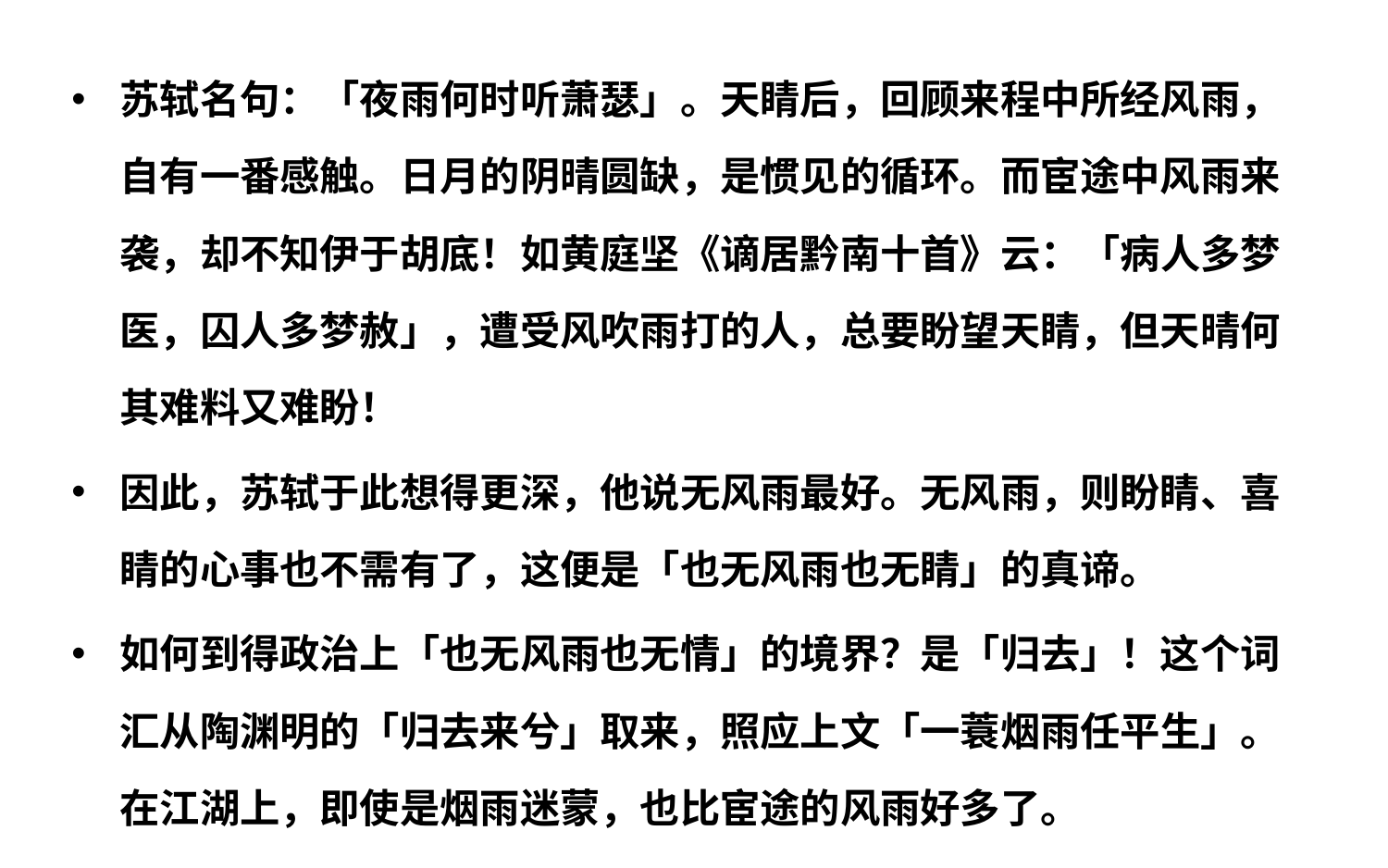

苏轼名句：「夜雨何时听萧瑟」。天睛后，回顾来程中所经风雨，自有一番感触。日月的阴晴圆缺，是惯见的循环。而宦途中风雨来袭，却不知伊于胡底！如黄庭坚《谪居黔南十首》云：「病人多梦医，囚人多梦赦」，遭受风吹雨打的人，总要盼望天睛，但天晴何其难料又难盼！
因此，苏轼于此想得更深，他说无风雨最好。无风雨，则盼睛、喜睛的心事也不需有了，这便是「也无风雨也无睛」的真谛。
如何到得政治上「也无风雨也无情」的境界？是「归去」！这个词汇从陶渊明的「归去来兮」取来，照应上文「一蓑烟雨任平生」。在江湖上，即使是烟雨迷蒙，也比宦途的风雨好多了。